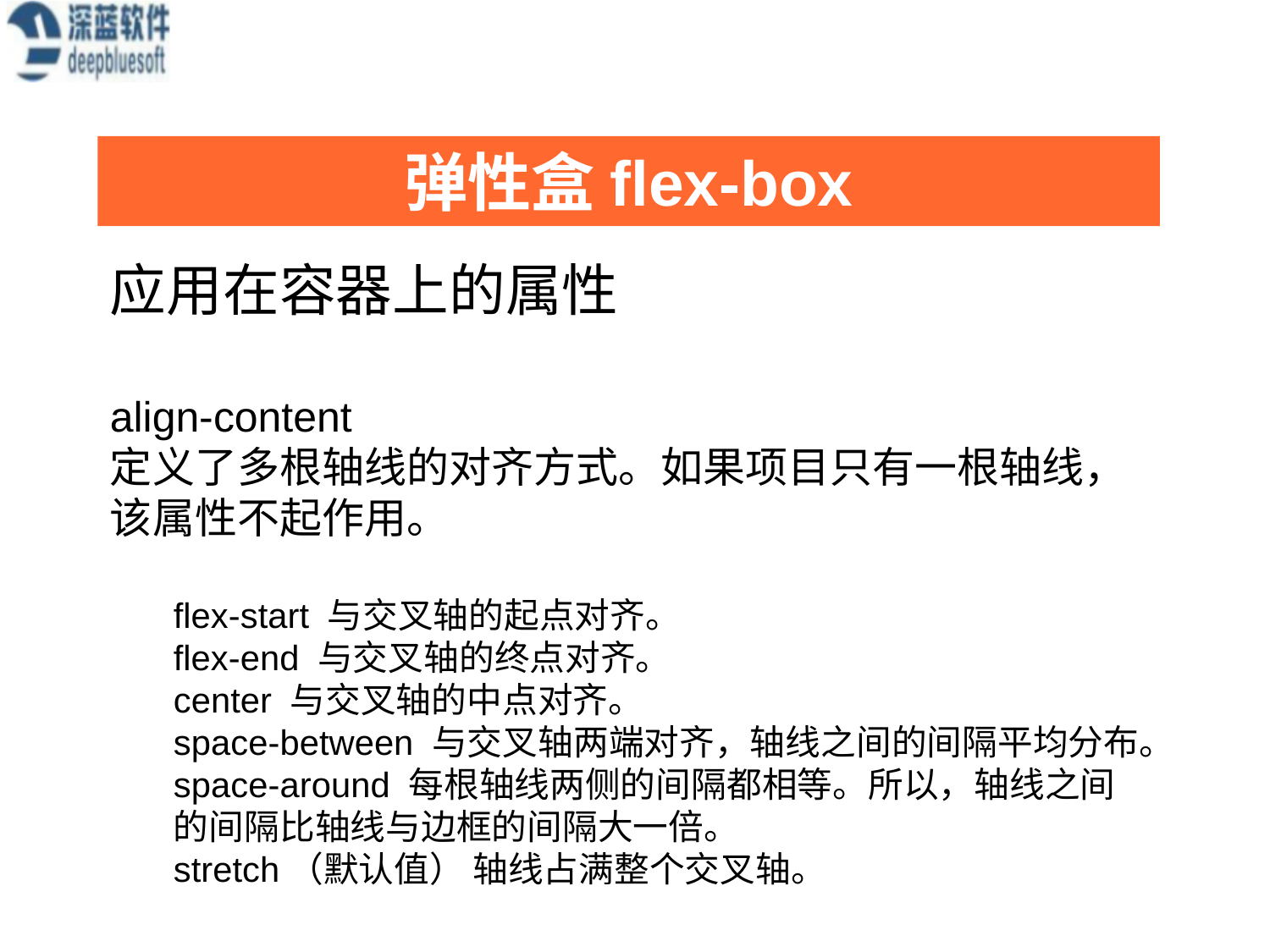

弹性盒flex-box

应用在容器上的属性

align-content
定义了多根轴线的对齐方式。如果项目只有一根轴线，该属性不起作用。

flex-start 与交叉轴的起点对齐。
flex-end 与交叉轴的终点对齐。
center 与交叉轴的中点对齐。
space-between 与交叉轴两端对齐，轴线之间的间隔平均分布。
space-around 每根轴线两侧的间隔都相等。所以，轴线之间的间隔比轴线与边框的间隔大一倍。
stretch（默认值） 轴线占满整个交叉轴。